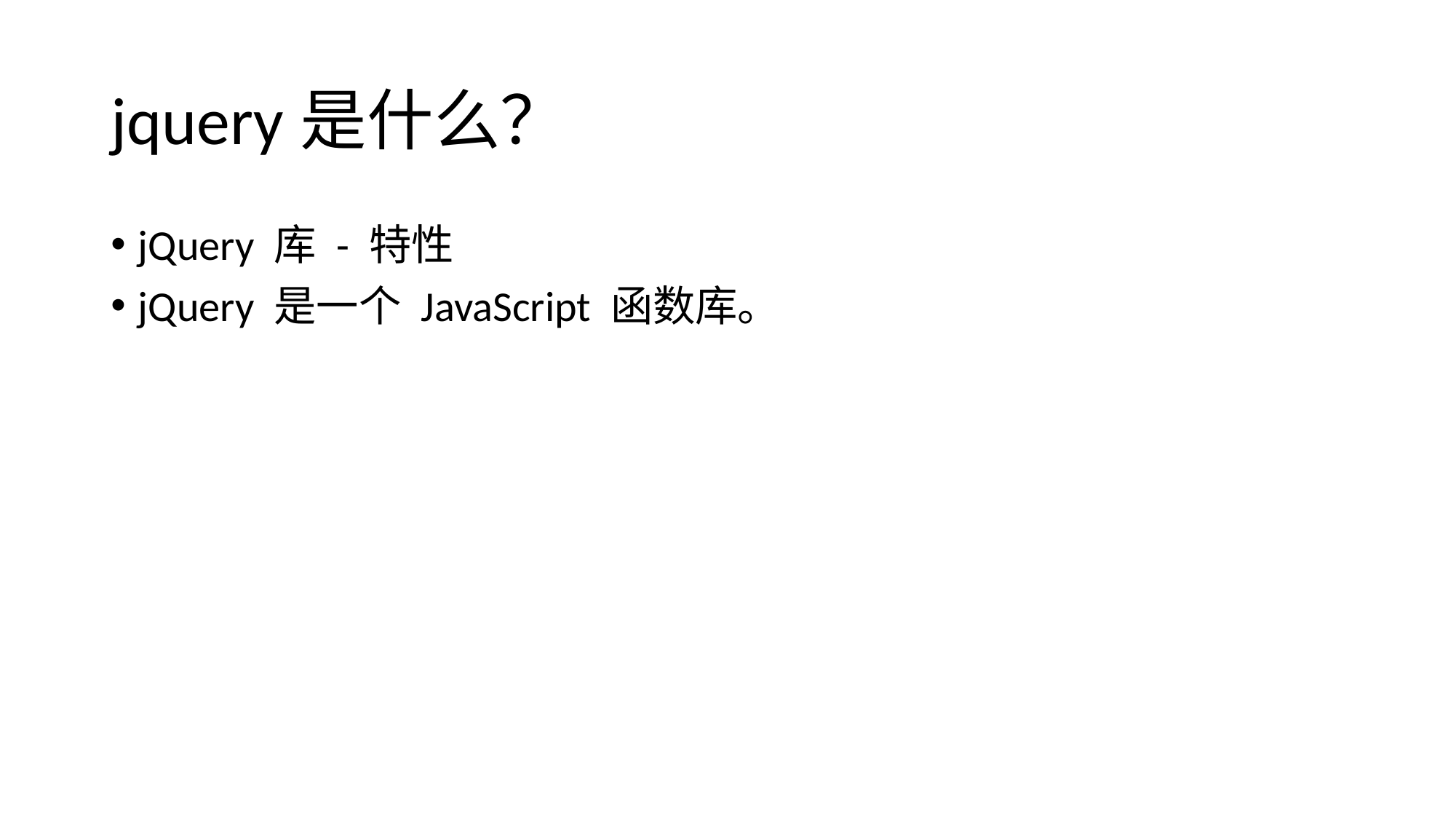

# jquery是什么？
jQuery 库 - 特性
jQuery 是一个 JavaScript 函数库。